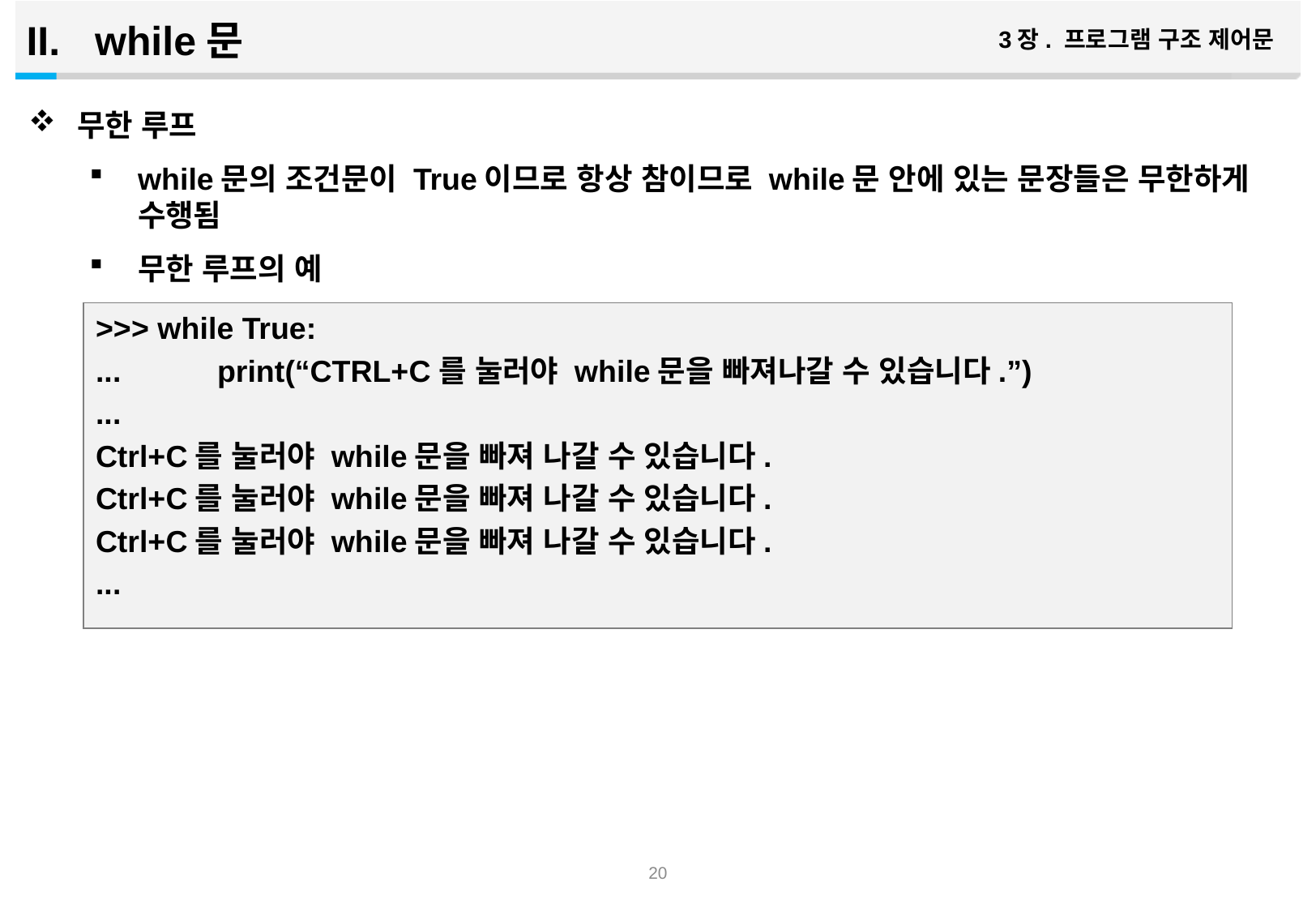

while문
3장. 프로그램 구조 제어문
무한 루프
while문의 조건문이 True이므로 항상 참이므로 while문 안에 있는 문장들은 무한하게 수행됨
무한 루프의 예
>>> while True:
...     	print(“CTRL+C를 눌러야 while문을 빠져나갈 수 있습니다.”)
...
Ctrl+C를 눌러야 while문을 빠져 나갈 수 있습니다.
Ctrl+C를 눌러야 while문을 빠져 나갈 수 있습니다.
Ctrl+C를 눌러야 while문을 빠져 나갈 수 있습니다.
...
20